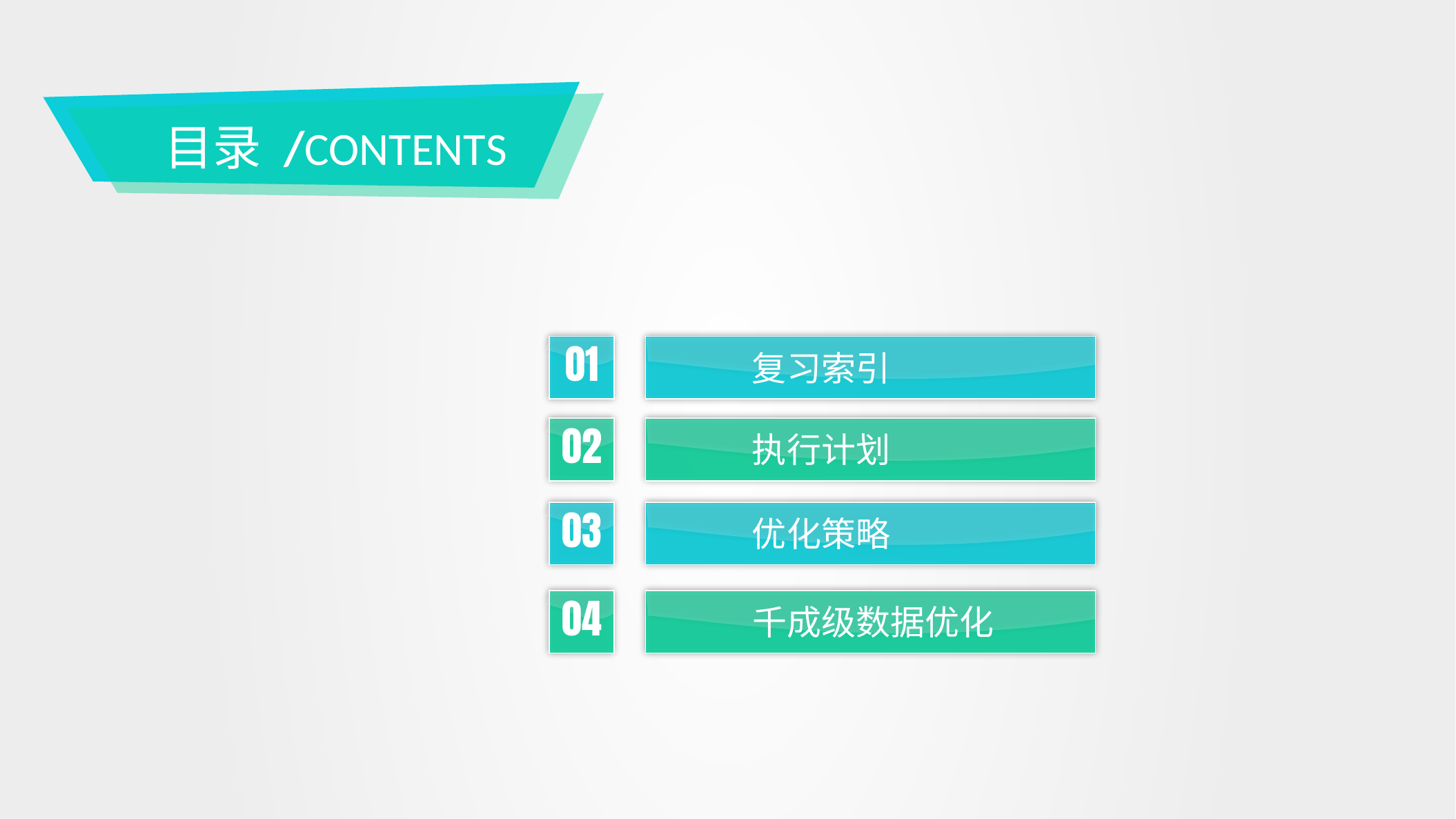

目录 /CONTENTS
01

复习索引
02

执行计划
03

优化策略
04

千成级数据优化